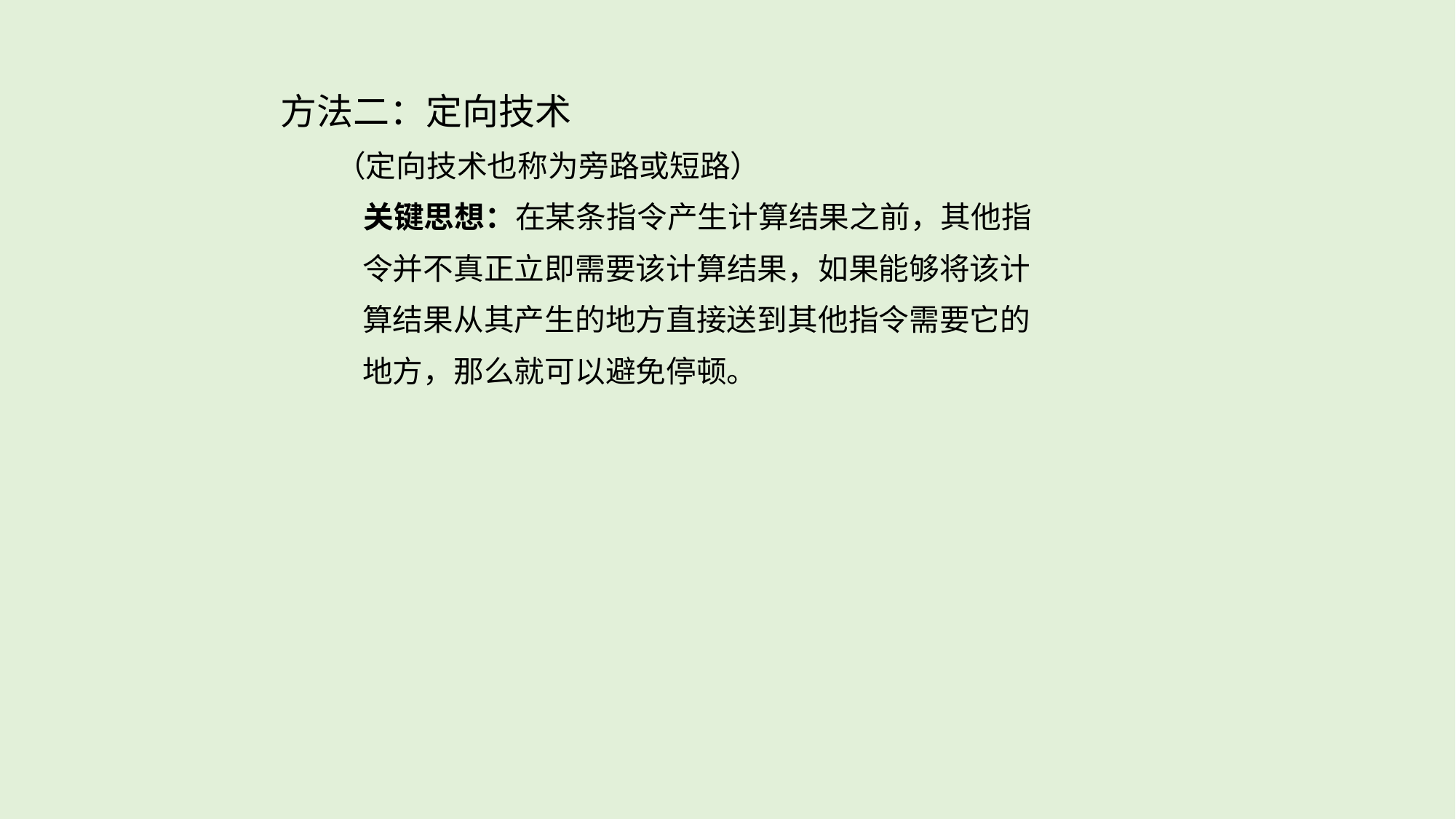

方法二：定向技术
  （定向技术也称为旁路或短路）
      关键思想：在某条指令产生计算结果之前，其他指
      令并不真正立即需要该计算结果，如果能够将该计
      算结果从其产生的地方直接送到其他指令需要它的
      地方，那么就可以避免停顿。